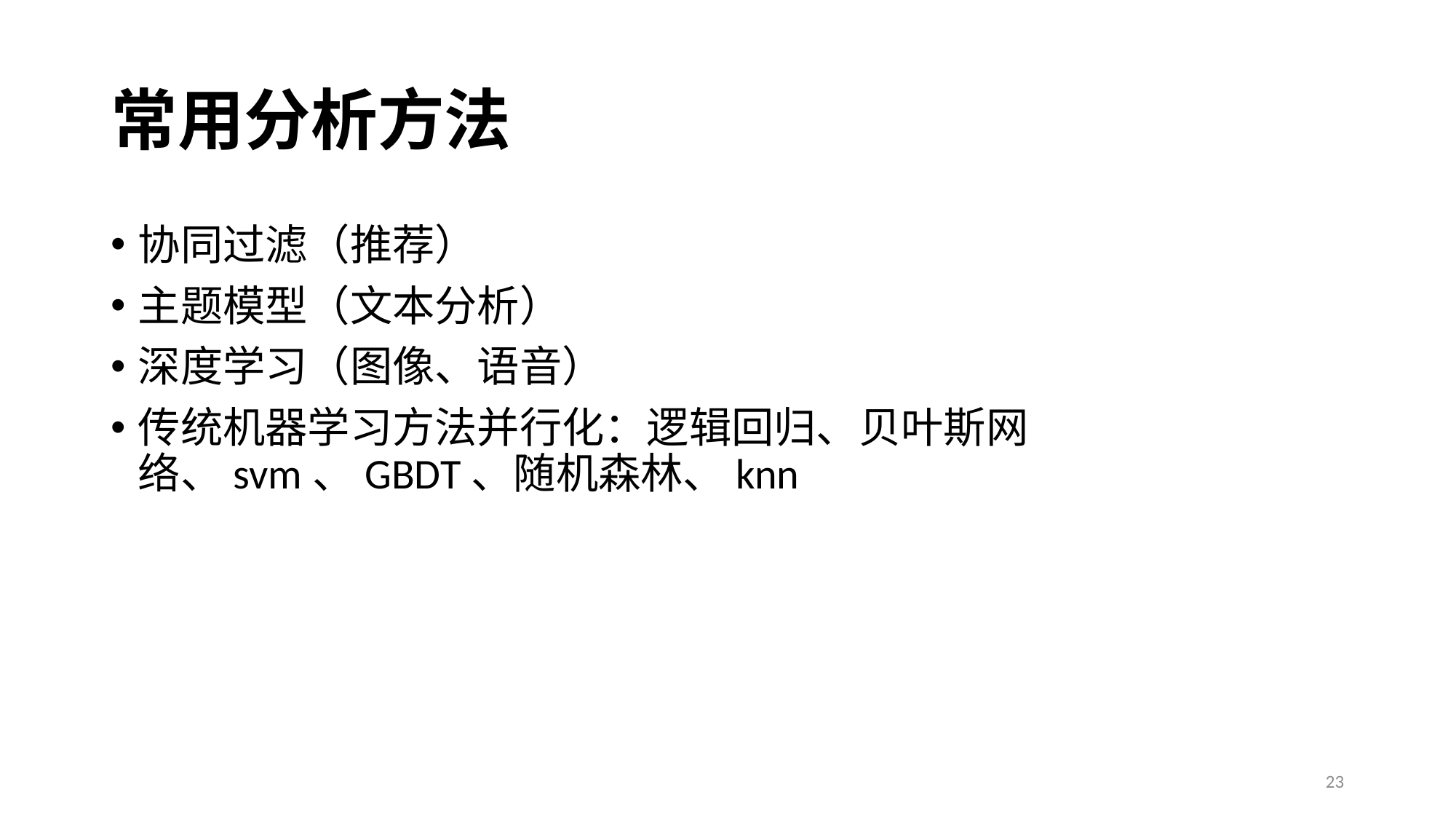

# 常用分析方法
协同过滤（推荐）
主题模型（文本分析）
深度学习（图像、语音）
传统机器学习方法并行化：逻辑回归、贝叶斯网络、svm、GBDT、随机森林、knn

23